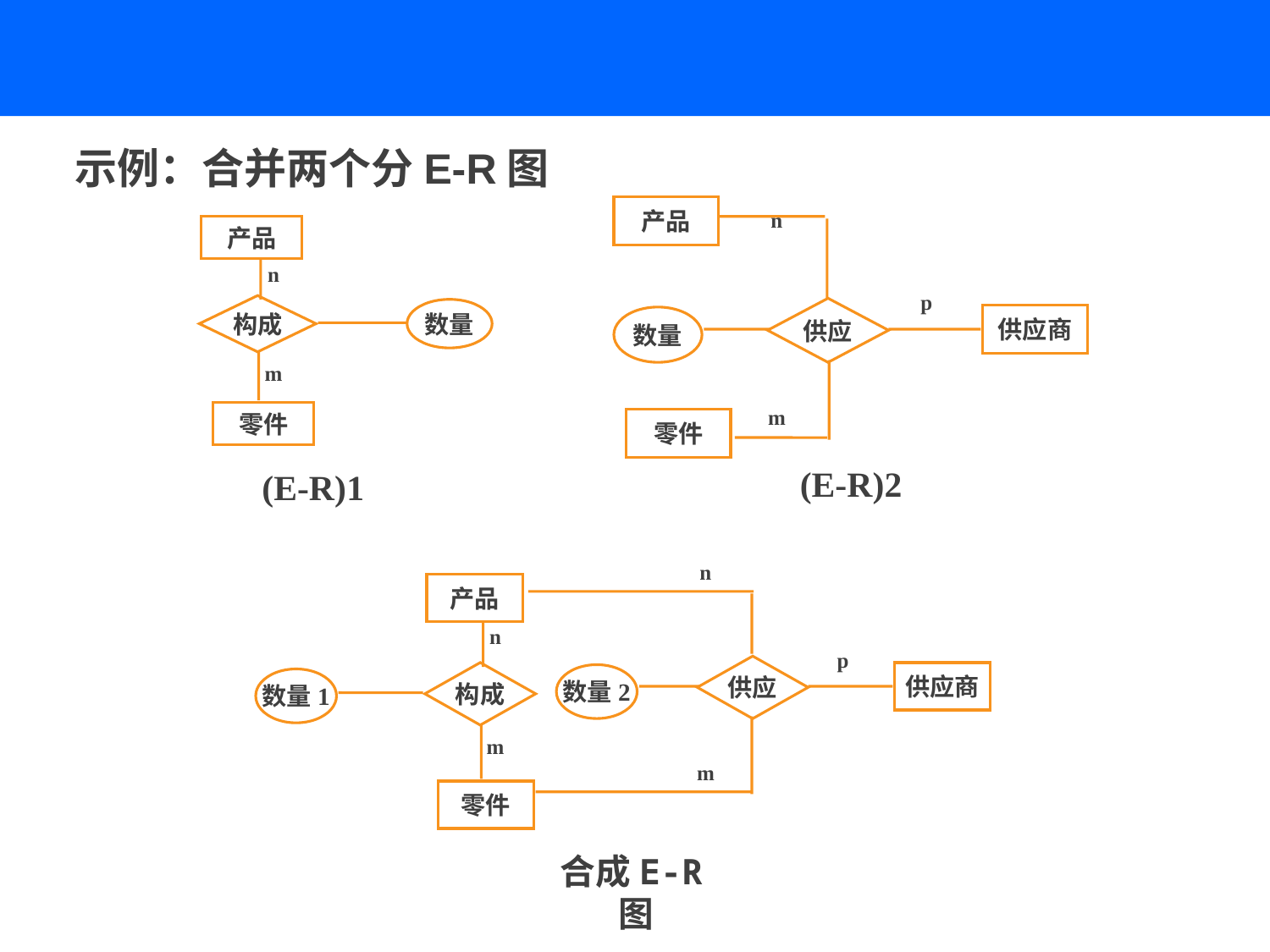

示例：合并两个分E-R图
产品
n

p
供应
供应商
数量

m
零件

产品
n

构成
数量

m
零件

(E-R)2
(E-R)1

n
产品

n

p
供应
构成
供应商
数量2
数量1

m
m
零件

合成E-R图